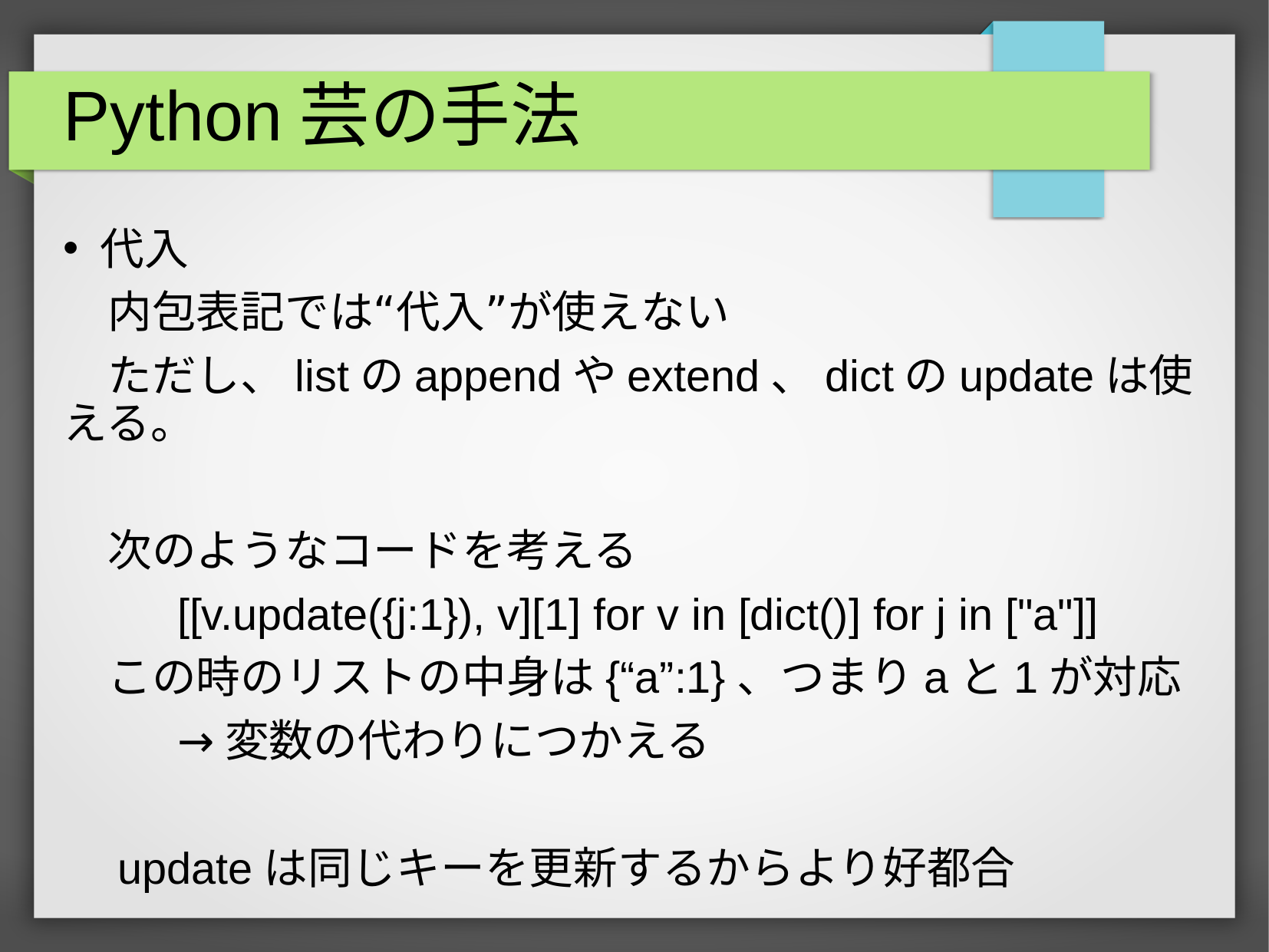

# Python芸の手法
代入
　内包表記では“代入”が使えない
　ただし、listのappendやextend、dictのupdateは使える。

　次のようなコードを考える
	[[v.update({j:1}), v][1] for v in [dict()] for j in ["a"]]
　この時のリストの中身は{“a”:1}、つまりaと1が対応
	→変数の代わりにつかえる

　updateは同じキーを更新するからより好都合